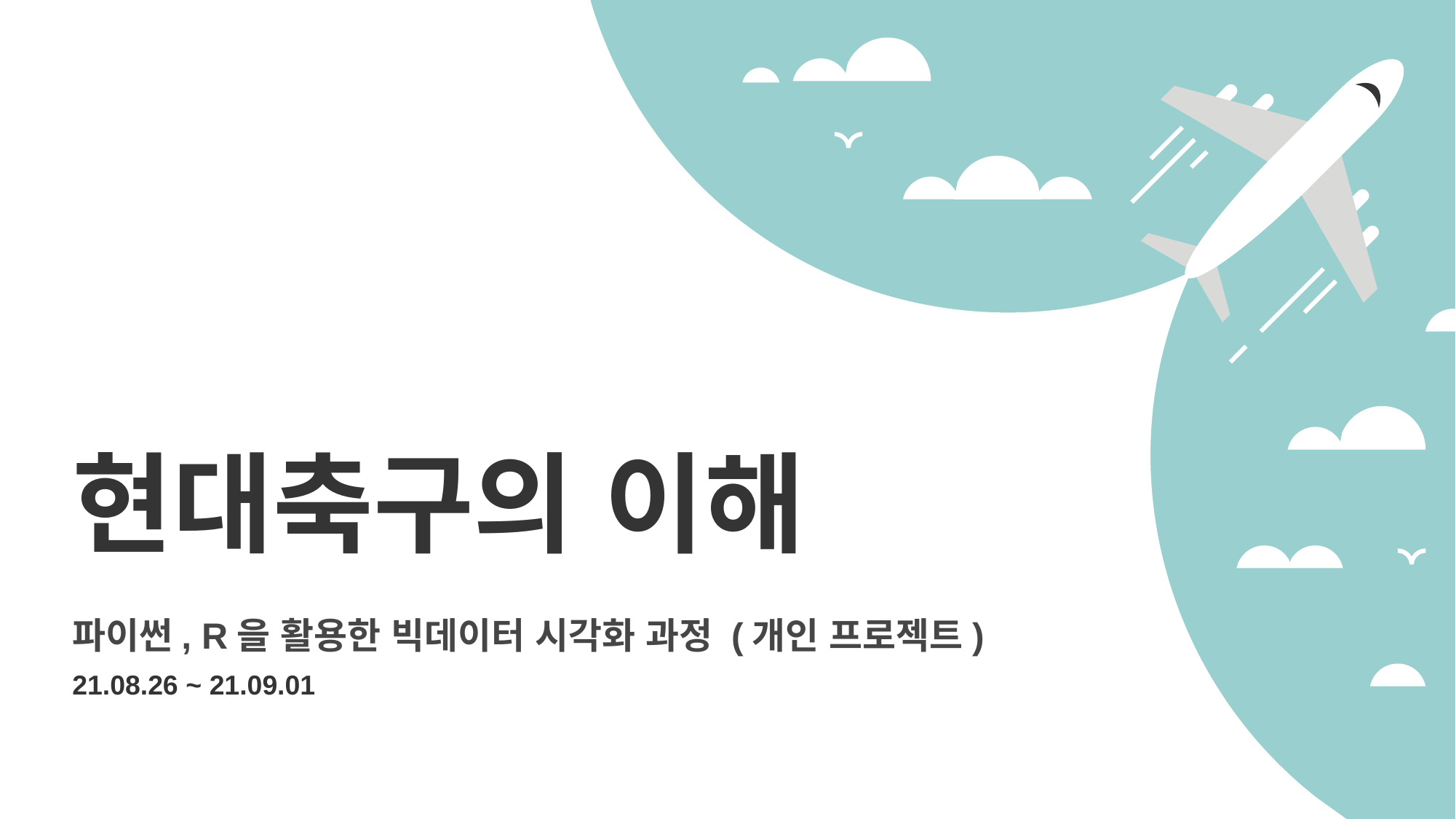

현대축구의 이해
파이썬, R을 활용한 빅데이터 시각화 과정 (개인 프로젝트)
21.08.26 ~ 21.09.01